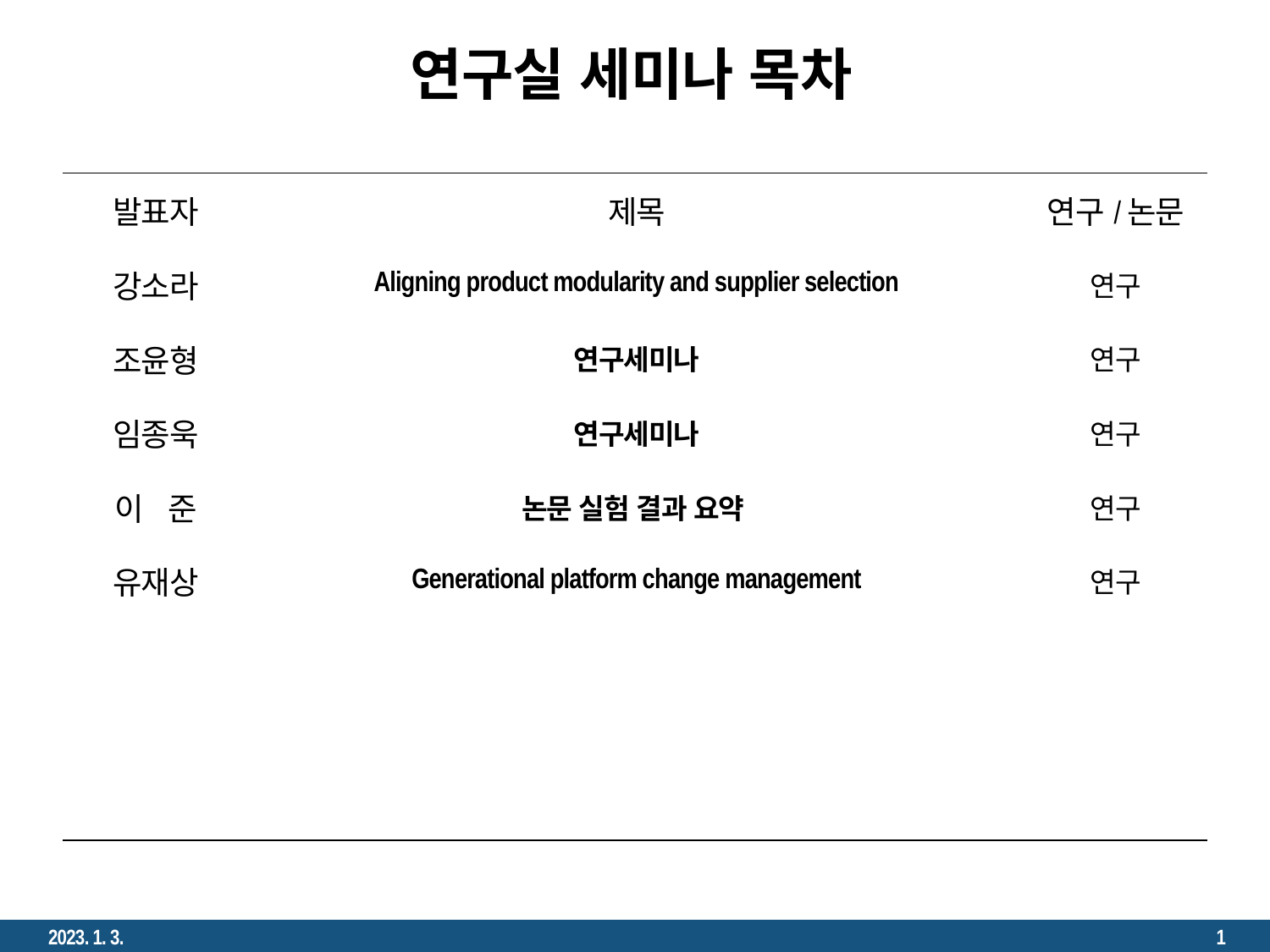

연구실 세미나 목차
| 발표자 | 제목 | 연구/논문 |
| --- | --- | --- |
| 강소라 | Aligning product modularity and supplier selection | 연구 |
| 조윤형 | 연구세미나 | 연구 |
| 임종욱 | 연구세미나 | 연구 |
| 이 준 | 논문 실험 결과 요약 | 연구 |
| 유재상 | Generational platform change management | 연구 |
|  |  |  |
|  |  |  |
|  |  |  |
2023. 1. 3.
1